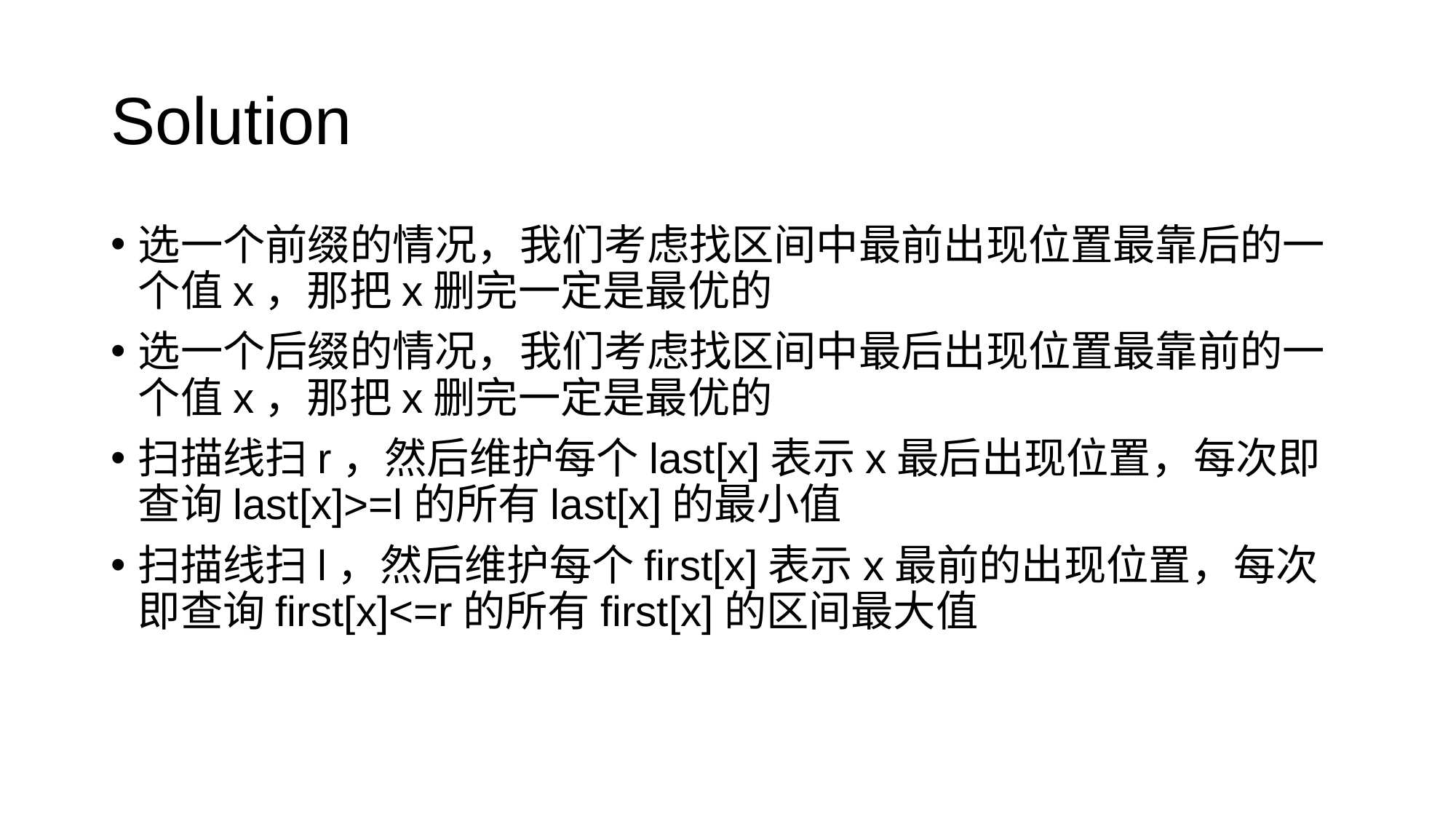

# Solution
选一个前缀的情况，我们考虑找区间中最前出现位置最靠后的一个值x，那把x删完一定是最优的
选一个后缀的情况，我们考虑找区间中最后出现位置最靠前的一个值x，那把x删完一定是最优的
扫描线扫r，然后维护每个last[x]表示x最后出现位置，每次即查询last[x]>=l的所有last[x]的最小值
扫描线扫l，然后维护每个first[x]表示x最前的出现位置，每次即查询first[x]<=r的所有first[x]的区间最大值